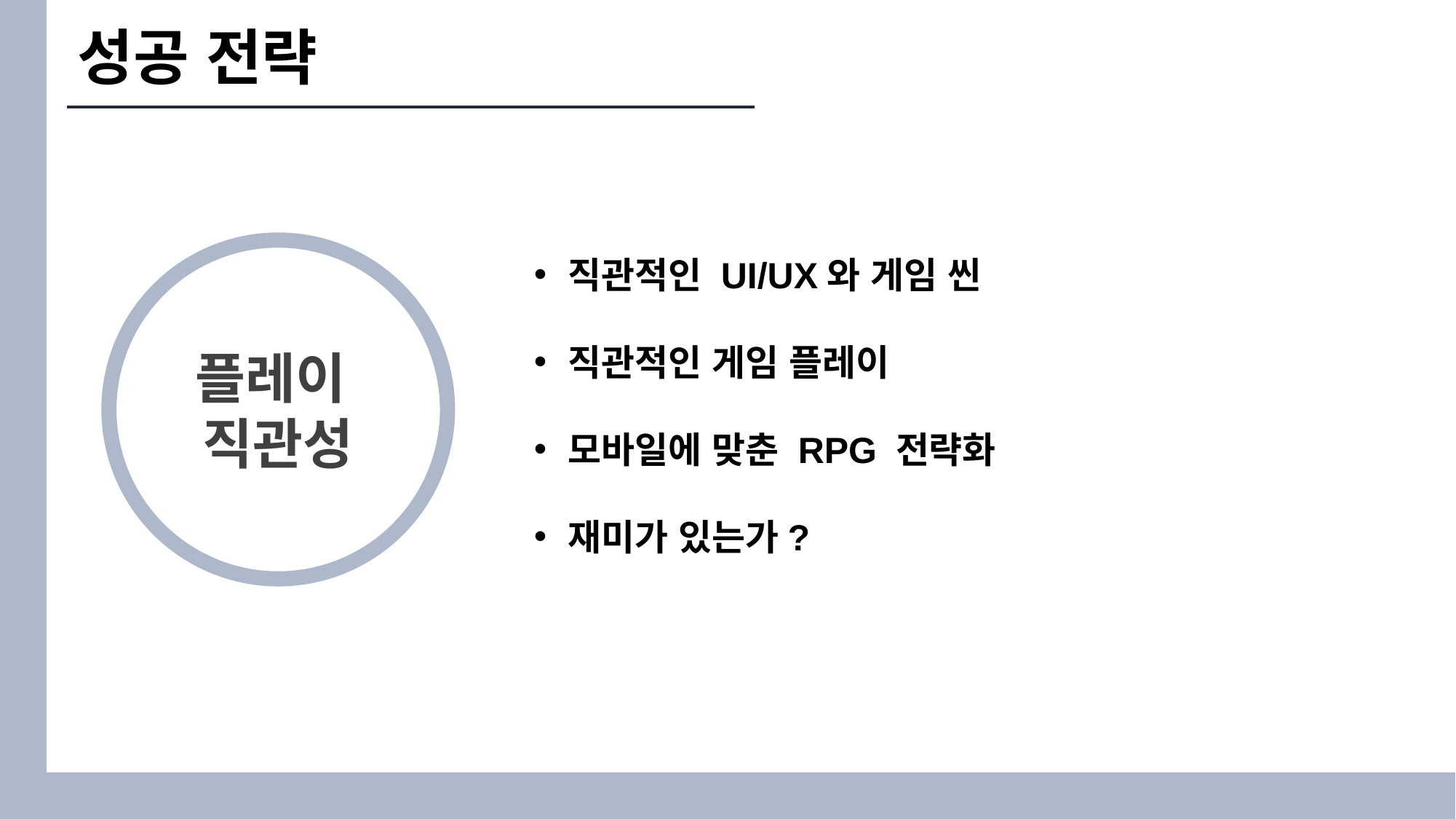

성공 전략

직관적인 UI/UX와 게임 씬

직관적인 게임 플레이

모바일에 맞춘 RPG 전략화

재미가 있는가?

플레이
직관성